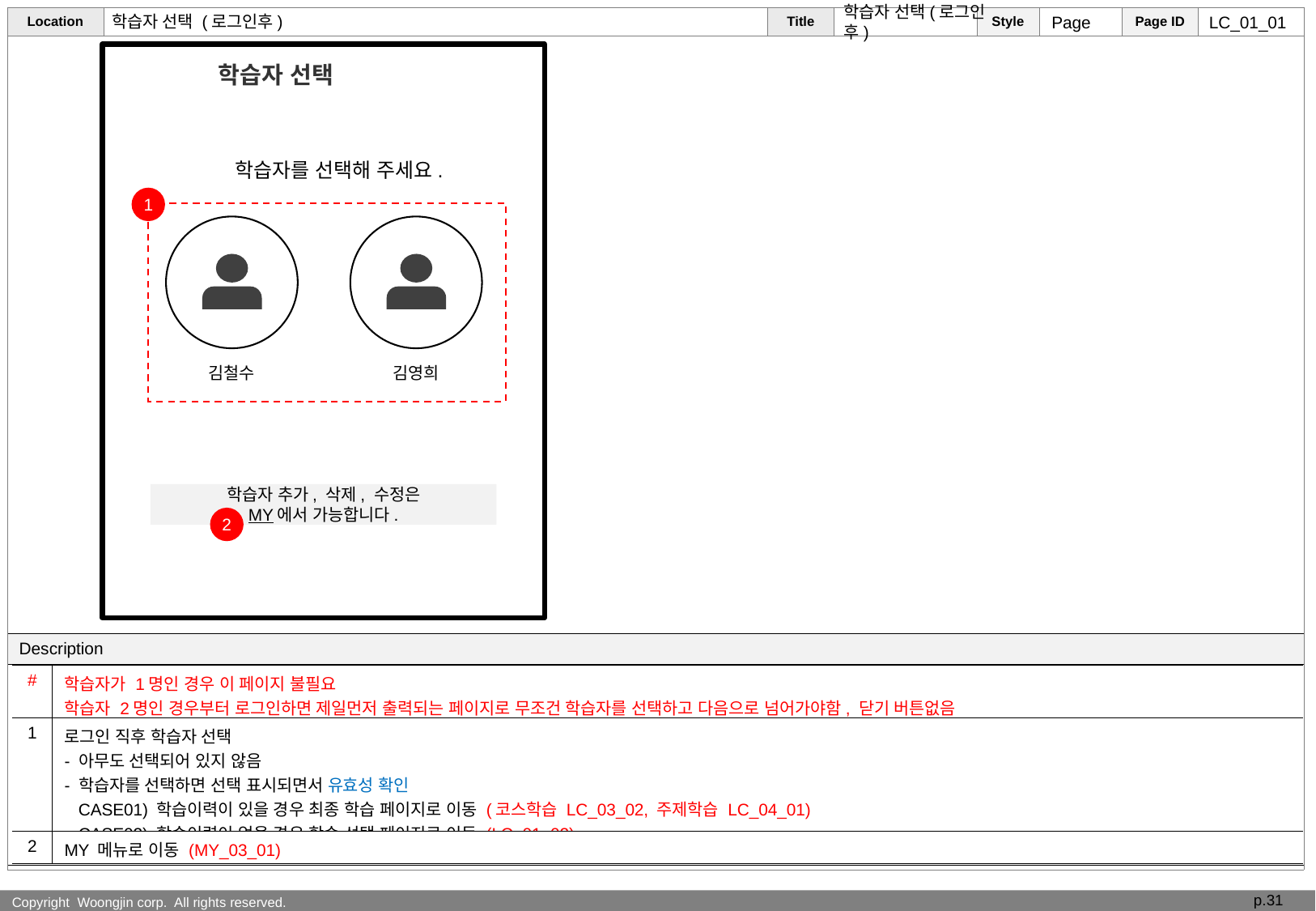

# 학습자 선택 (로그인후)
학습자 선택(로그인후)
Page
LC_01_01
             학습자 선택
학습자를 선택해 주세요.
1

김철수
김영희
학습자 추가, 삭제, 수정은
 MY에서 가능합니다.
2
| # | 학습자가 1명인 경우 이 페이지 불필요 학습자 2명인 경우부터 로그인하면 제일먼저 출력되는 페이지로 무조건 학습자를 선택하고 다음으로 넘어가야함, 닫기 버튼없음 |
| --- | --- |
| 1 | 로그인 직후 학습자 선택 - 아무도 선택되어 있지 않음 - 학습자를 선택하면 선택 표시되면서 유효성 확인 CASE01) 학습이력이 있을 경우 최종 학습 페이지로 이동 (코스학습 LC\_03\_02, 주제학습 LC\_04\_01) CASE02) 학습이력이 없을 경우 학습 선택 페이지로 이동 (LC\_01\_02) |
| 2 | MY 메뉴로 이동 (MY\_03\_01) |